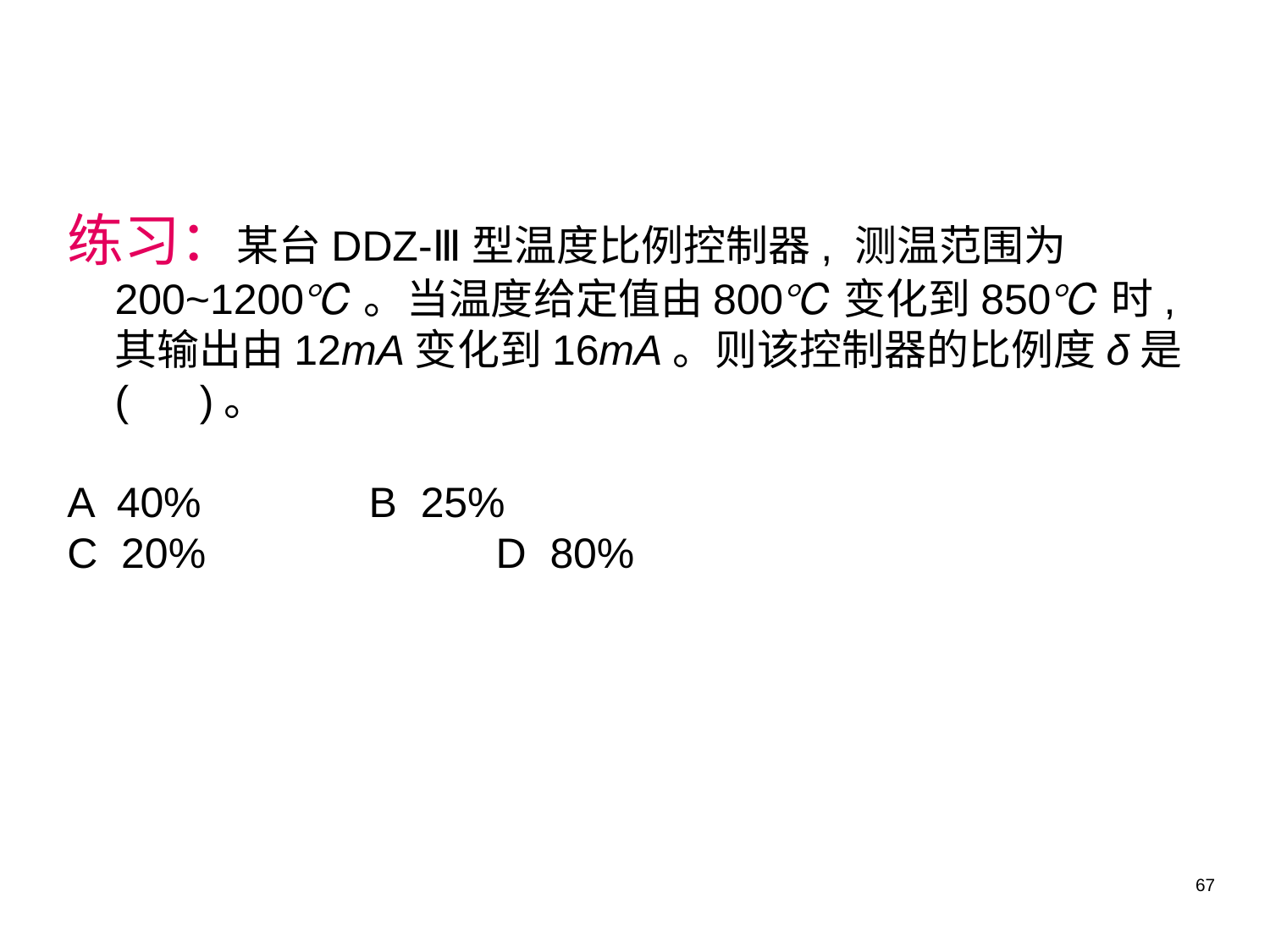

练习：某台DDZ-Ⅲ型温度比例控制器, 测温范围为200~1200℃。当温度给定值由800℃变化到850℃时, 其输出由12mA变化到16mA。则该控制器的比例度δ是(      )。

A  40%  	   	B  25%
C  20%        		D  80%

67